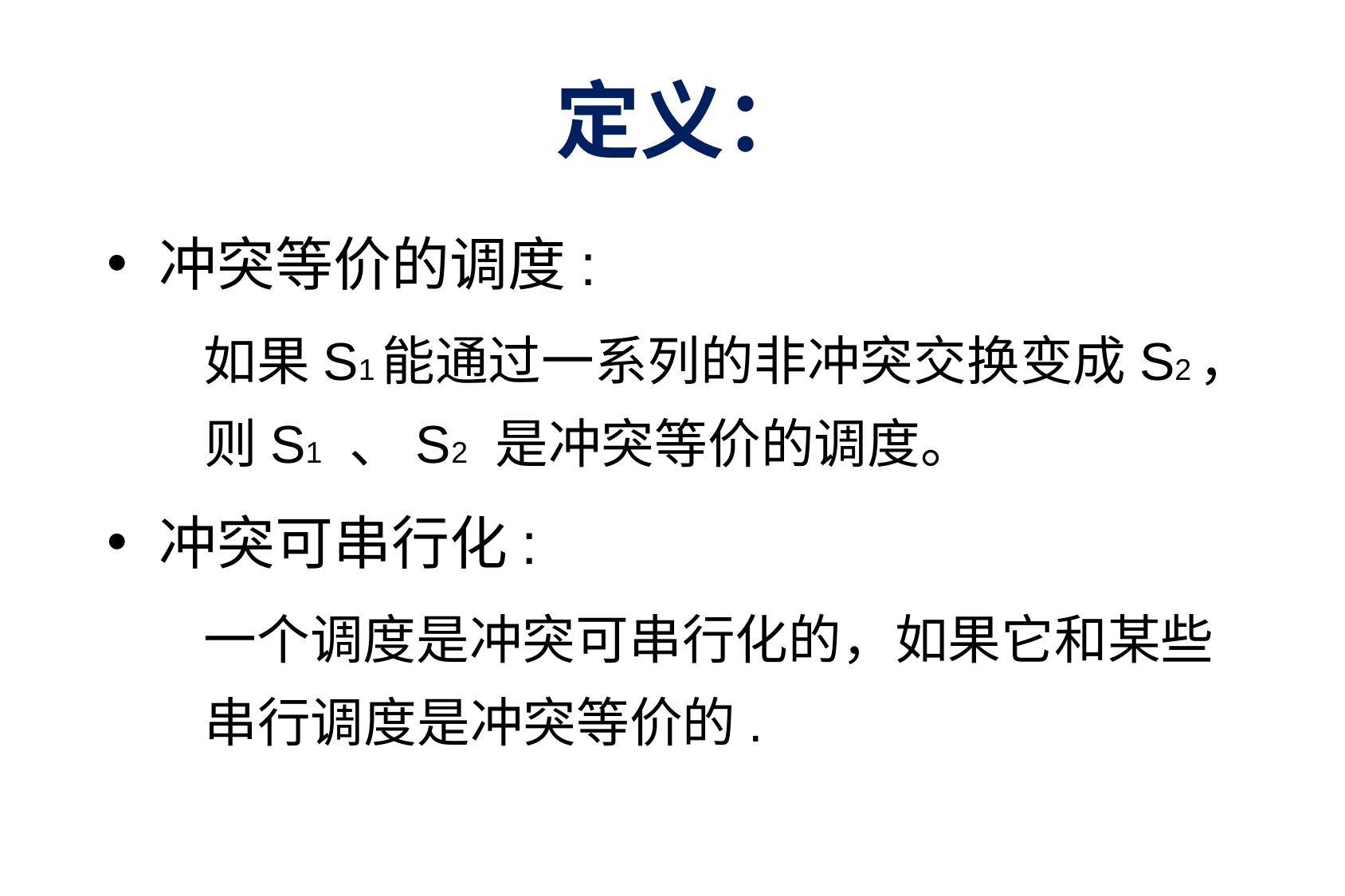

# 定义：
冲突等价的调度:
  如果S1能通过一系列的非冲突交换变成S2，则S1 、S2 是冲突等价的调度。
冲突可串行化:
  一个调度是冲突可串行化的，如果它和某些串行调度是冲突等价的.